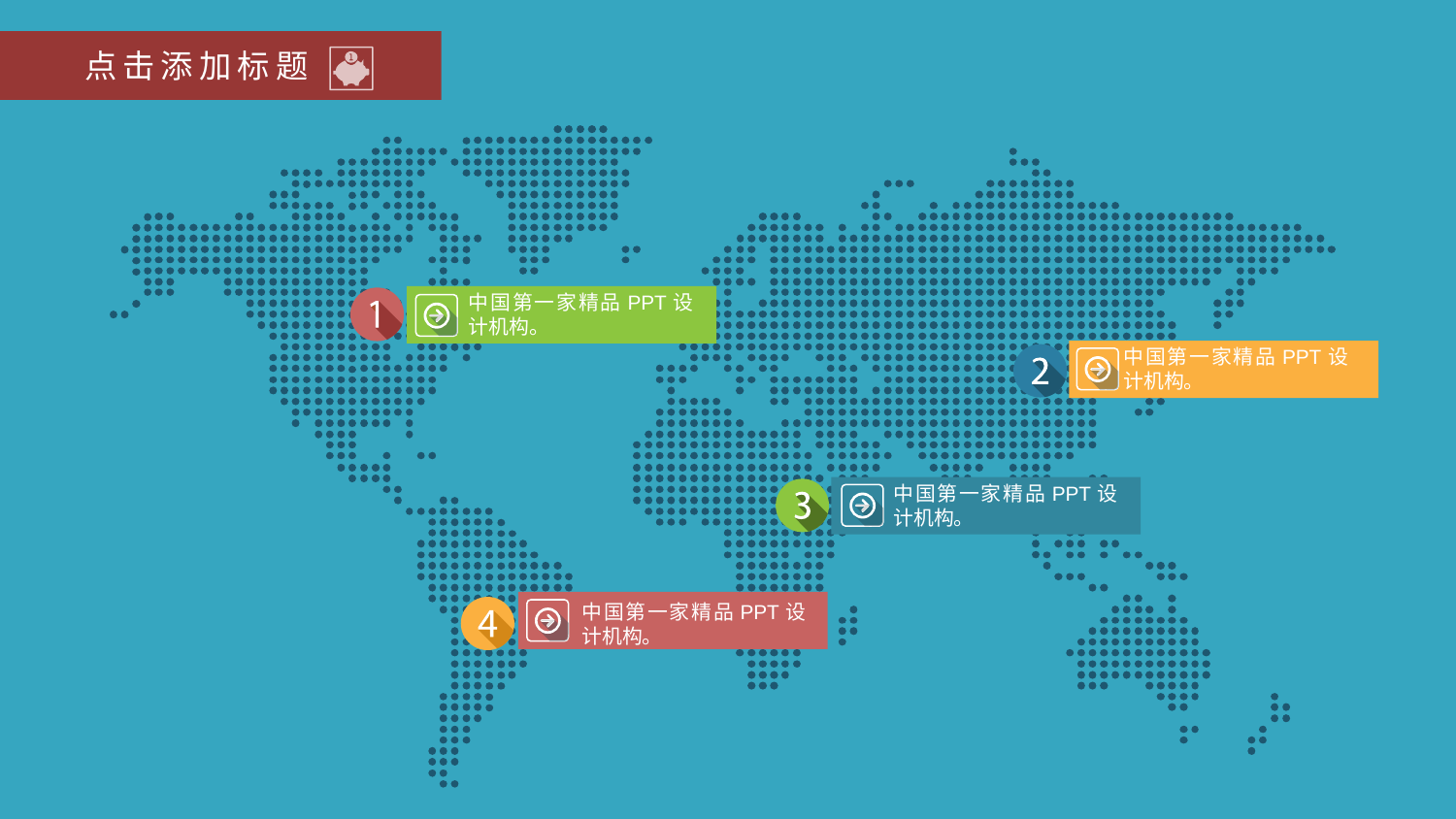

点击添加标题

中国第一家精品PPT设计机构。

中国第一家精品PPT设计机构。

中国第一家精品PPT设计机构。

中国第一家精品PPT设计机构。